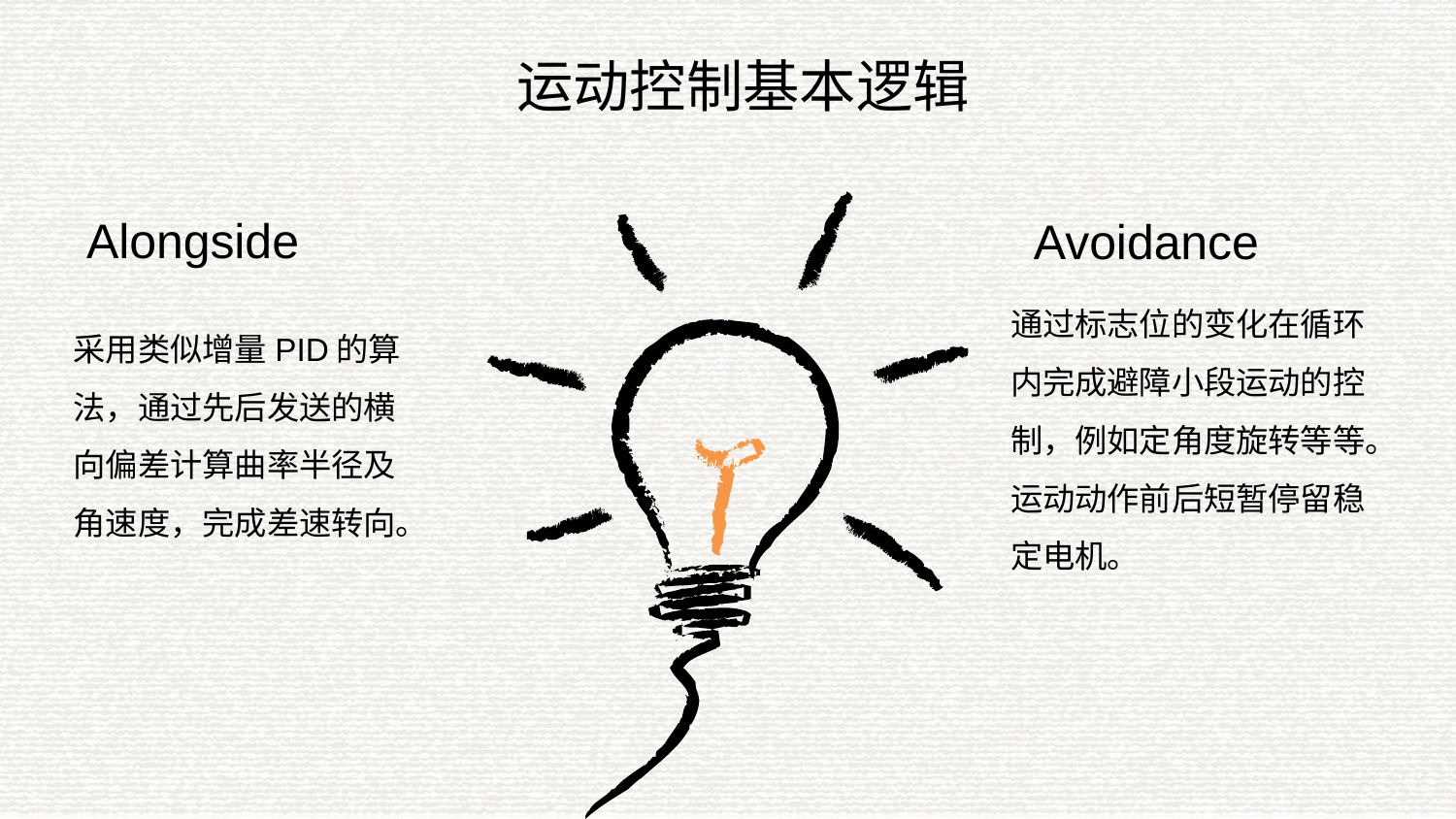

运动控制基本逻辑

Alongside
Avoidance
通过标志位的变化在循环内完成避障小段运动的控制，例如定角度旋转等等。
运动动作前后短暂停留稳定电机。

采用类似增量PID的算法，通过先后发送的横向偏差计算曲率半径及角速度，完成差速转向。